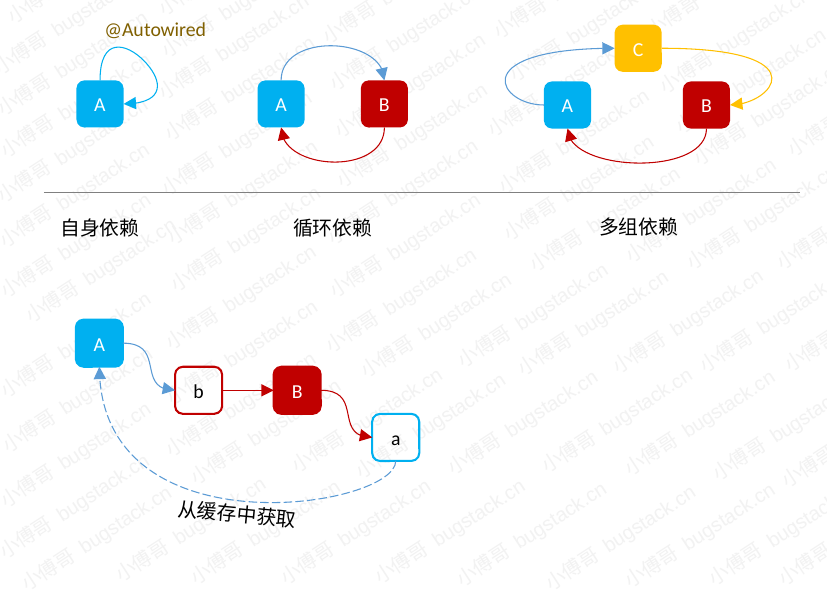

@Autowired
C
A
B
A
A
B
多组依赖
自身依赖
循环依赖
A
B
b
a
从缓存中获取